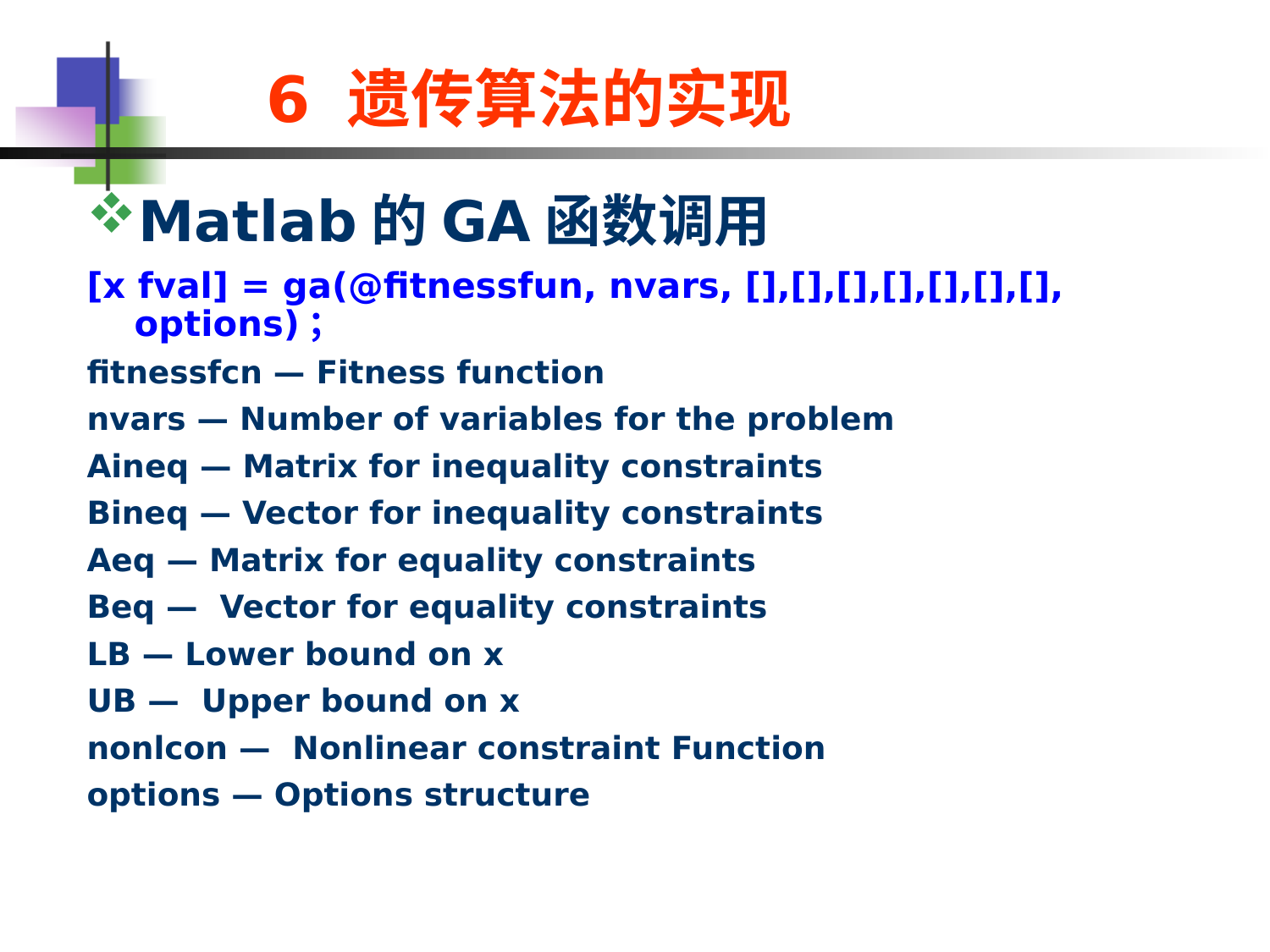

# 6 遗传算法的实现
Matlab的GA函数调用
[x fval] = ga(@fitnessfun, nvars, [],[],[],[],[],[],[], options)；
fitnessfcn — Fitness function
nvars — Number of variables for the problem
Aineq — Matrix for inequality constraints
Bineq — Vector for inequality constraints
Aeq — Matrix for equality constraints
Beq —  Vector for equality constraints
LB — Lower bound on x
UB —  Upper bound on x
nonlcon —  Nonlinear constraint Function
options — Options structure